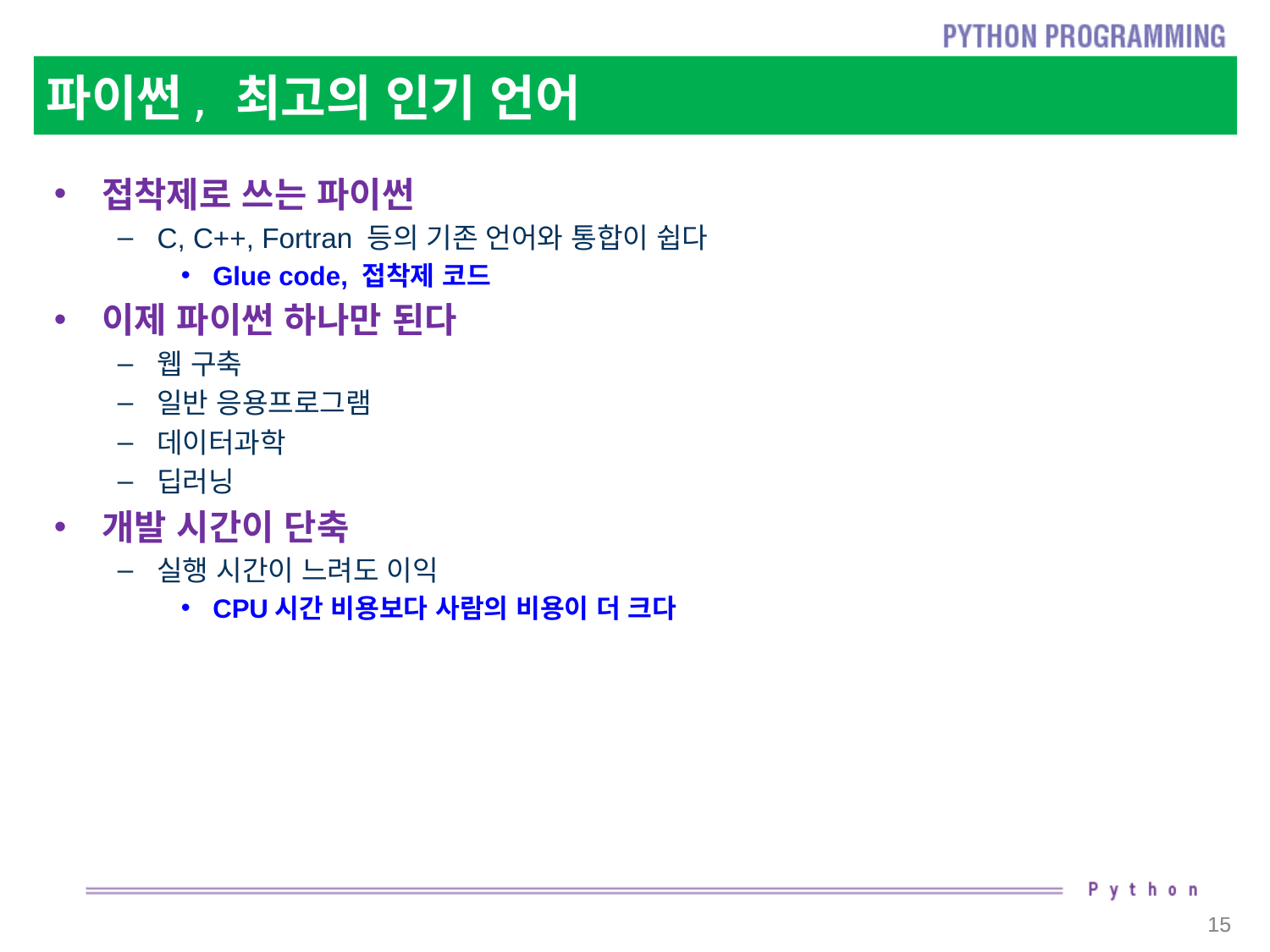

# 파이썬, 최고의 인기 언어
접착제로 쓰는 파이썬
C, C++, Fortran 등의 기존 언어와 통합이 쉽다
Glue code, 접착제 코드
이제 파이썬 하나만 된다
웹 구축
일반 응용프로그램
데이터과학
딥러닝
개발 시간이 단축
실행 시간이 느려도 이익
CPU시간 비용보다 사람의 비용이 더 크다

15